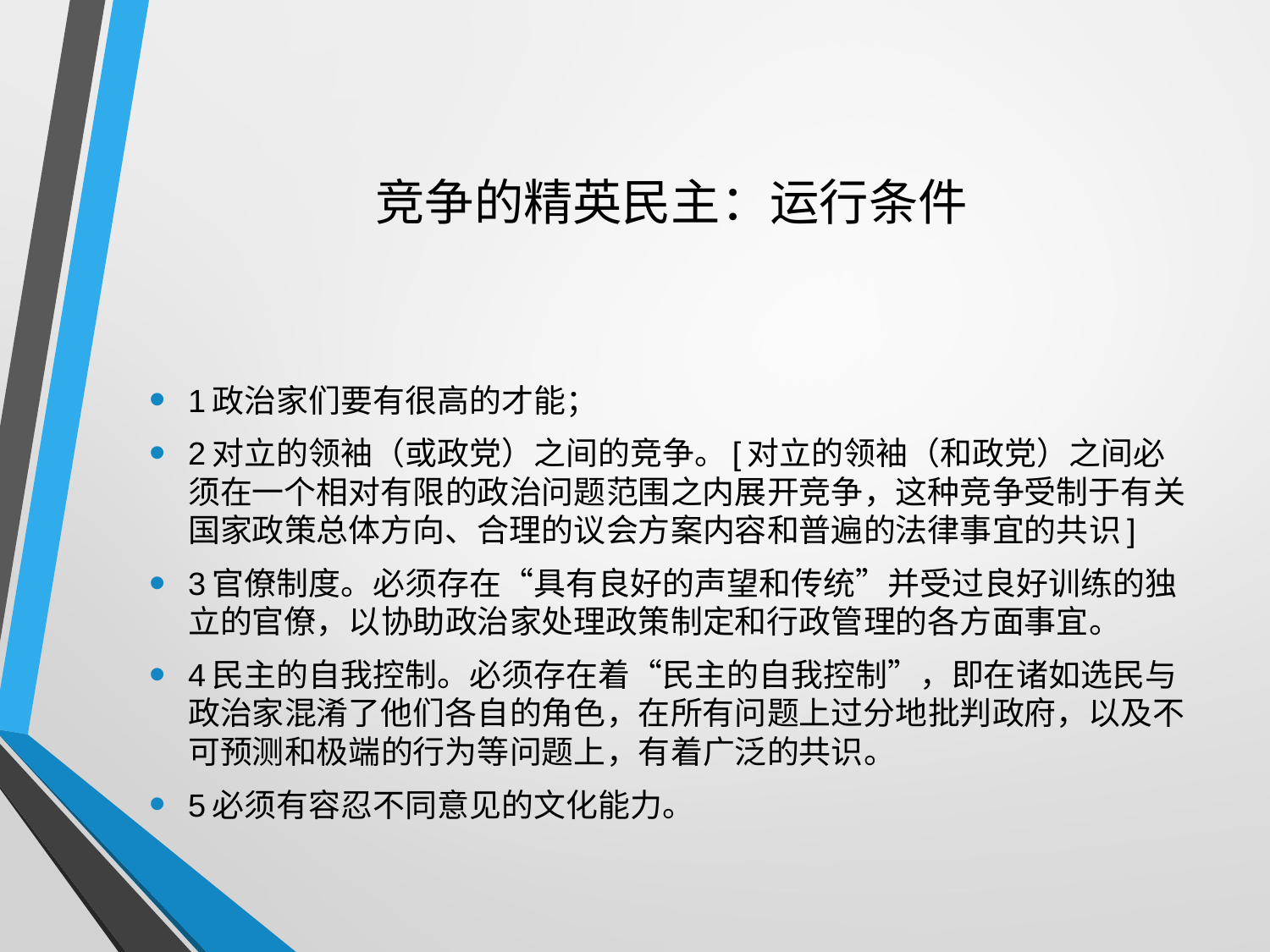

# 竞争的精英民主：运行条件
1政治家们要有很高的才能；
2对立的领袖（或政党）之间的竞争。[对立的领袖（和政党）之间必须在一个相对有限的政治问题范围之内展开竞争，这种竞争受制于有关国家政策总体方向、合理的议会方案内容和普遍的法律事宜的共识]
3官僚制度。必须存在“具有良好的声望和传统”并受过良好训练的独立的官僚，以协助政治家处理政策制定和行政管理的各方面事宜。
4民主的自我控制。必须存在着“民主的自我控制”，即在诸如选民与政治家混淆了他们各自的角色，在所有问题上过分地批判政府，以及不可预测和极端的行为等问题上，有着广泛的共识。
5必须有容忍不同意见的文化能力。